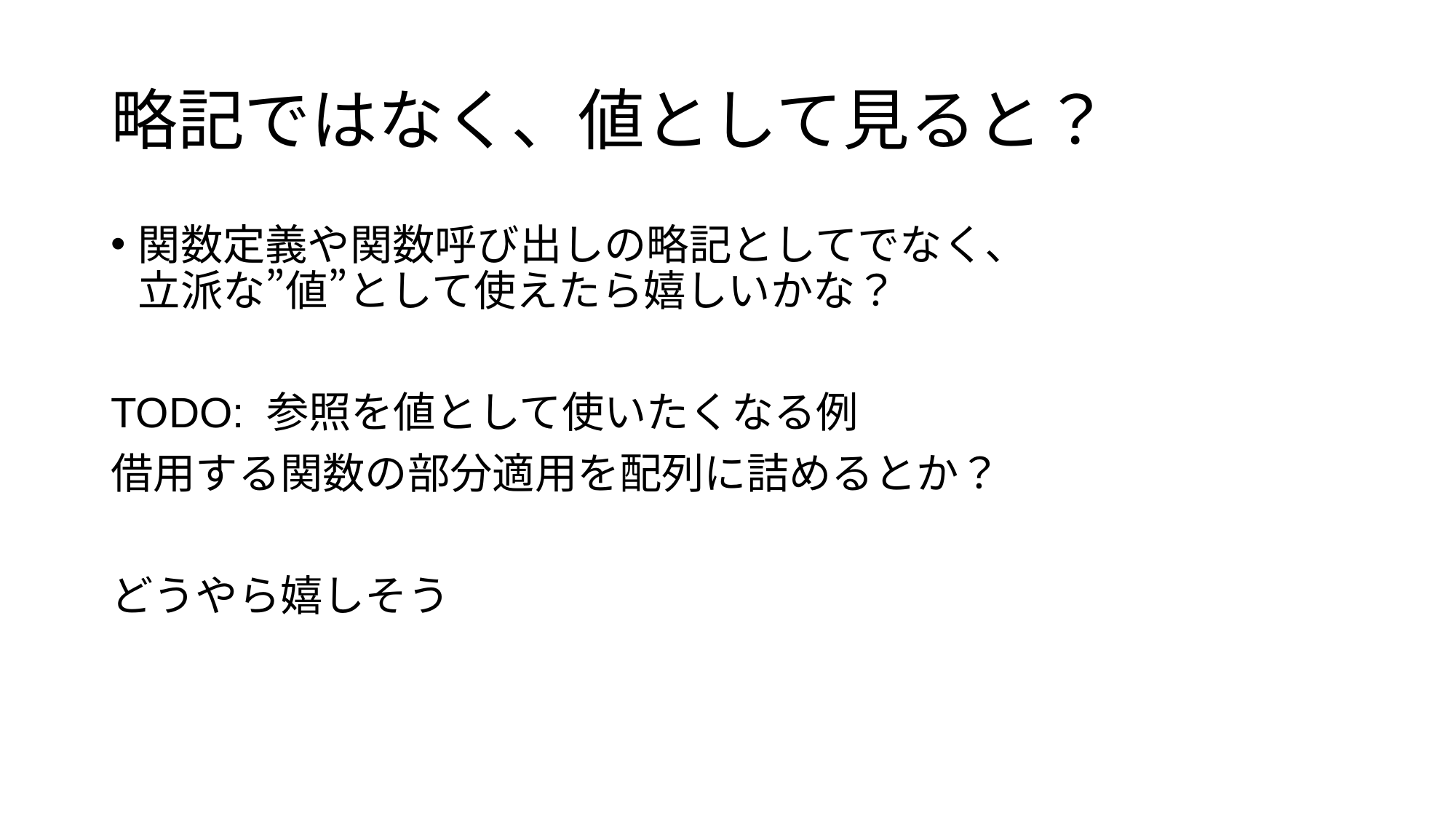

# 略記ではなく、値として見ると？
関数定義や関数呼び出しの略記としてでなく、
立派な”値”として使えたら嬉しいかな？

TODO: 参照を値として使いたくなる例
借用する関数の部分適用を配列に詰めるとか？

どうやら嬉しそう